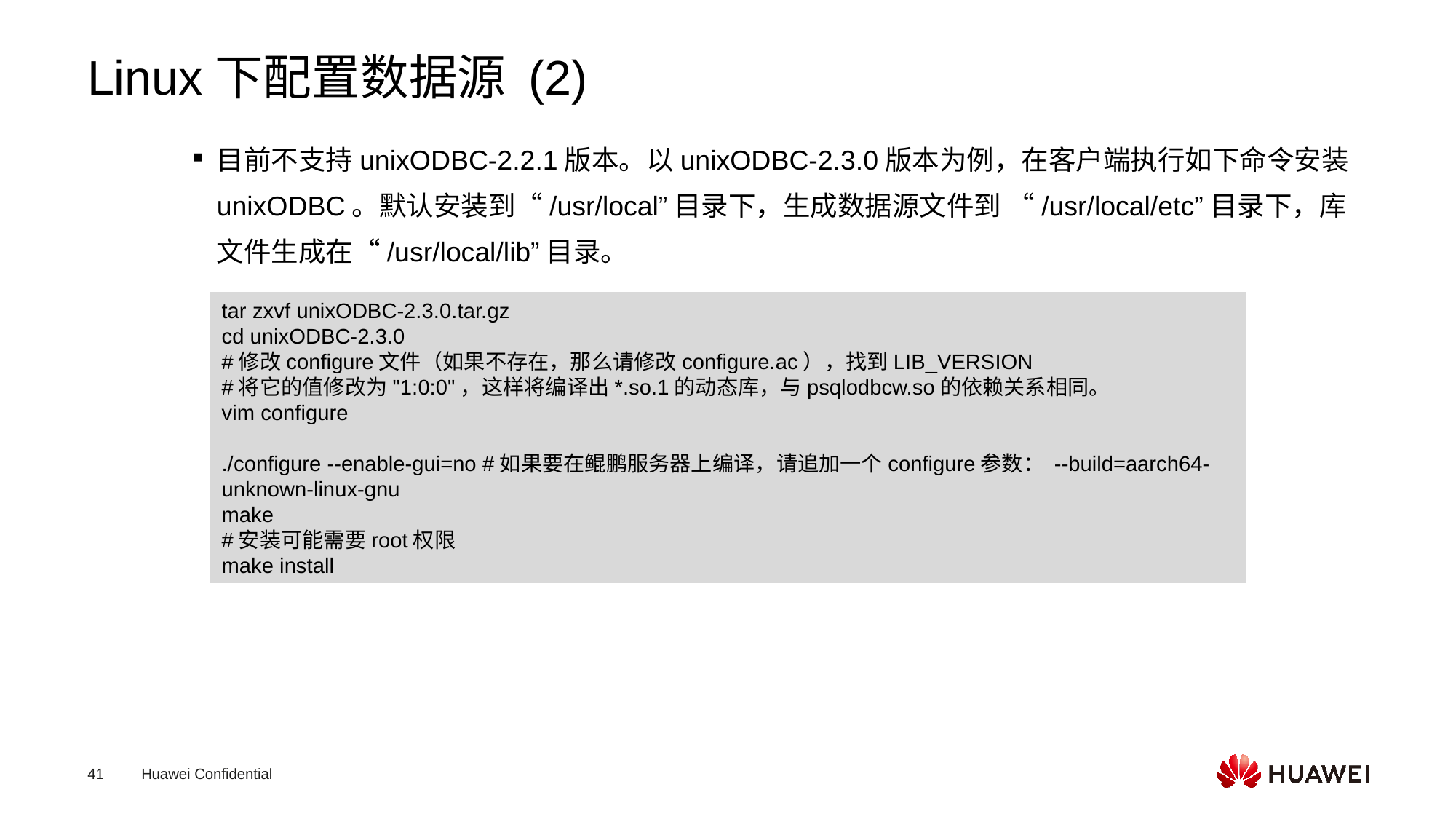

# Linux下配置数据源 (2)
目前不支持unixODBC-2.2.1版本。以unixODBC-2.3.0版本为例，在客户端执行如下命令安装unixODBC。默认安装到“/usr/local”目录下，生成数据源文件到 “/usr/local/etc”目录下，库文件生成在“/usr/local/lib”目录。

tar zxvf unixODBC-2.3.0.tar.gz
cd unixODBC-2.3.0
#修改configure文件（如果不存在，那么请修改configure.ac），找到LIB_VERSION
#将它的值修改为"1:0:0"，这样将编译出*.so.1的动态库，与psqlodbcw.so的依赖关系相同。
vim configure

./configure --enable-gui=no #如果要在鲲鹏服务器上编译，请追加一个configure参数： --build=aarch64-unknown-linux-gnu
make
#安装可能需要root权限
make install